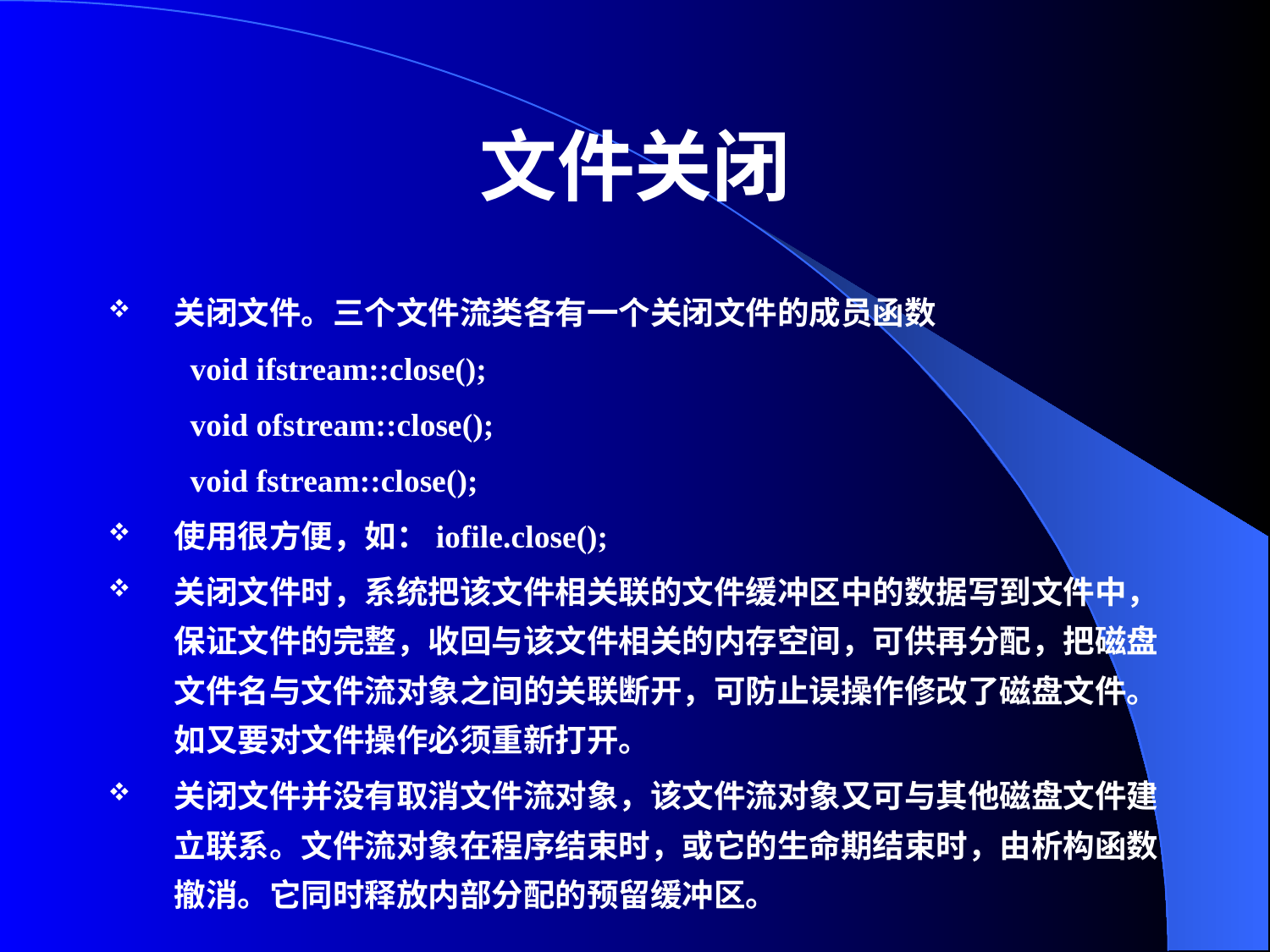

# 文件关闭
关闭文件。三个文件流类各有一个关闭文件的成员函数
void ifstream::close();
void ofstream::close();
void fstream::close();
使用很方便，如：iofile.close();
关闭文件时，系统把该文件相关联的文件缓冲区中的数据写到文件中，保证文件的完整，收回与该文件相关的内存空间，可供再分配，把磁盘文件名与文件流对象之间的关联断开，可防止误操作修改了磁盘文件。如又要对文件操作必须重新打开。
关闭文件并没有取消文件流对象，该文件流对象又可与其他磁盘文件建立联系。文件流对象在程序结束时，或它的生命期结束时，由析构函数撤消。它同时释放内部分配的预留缓冲区。